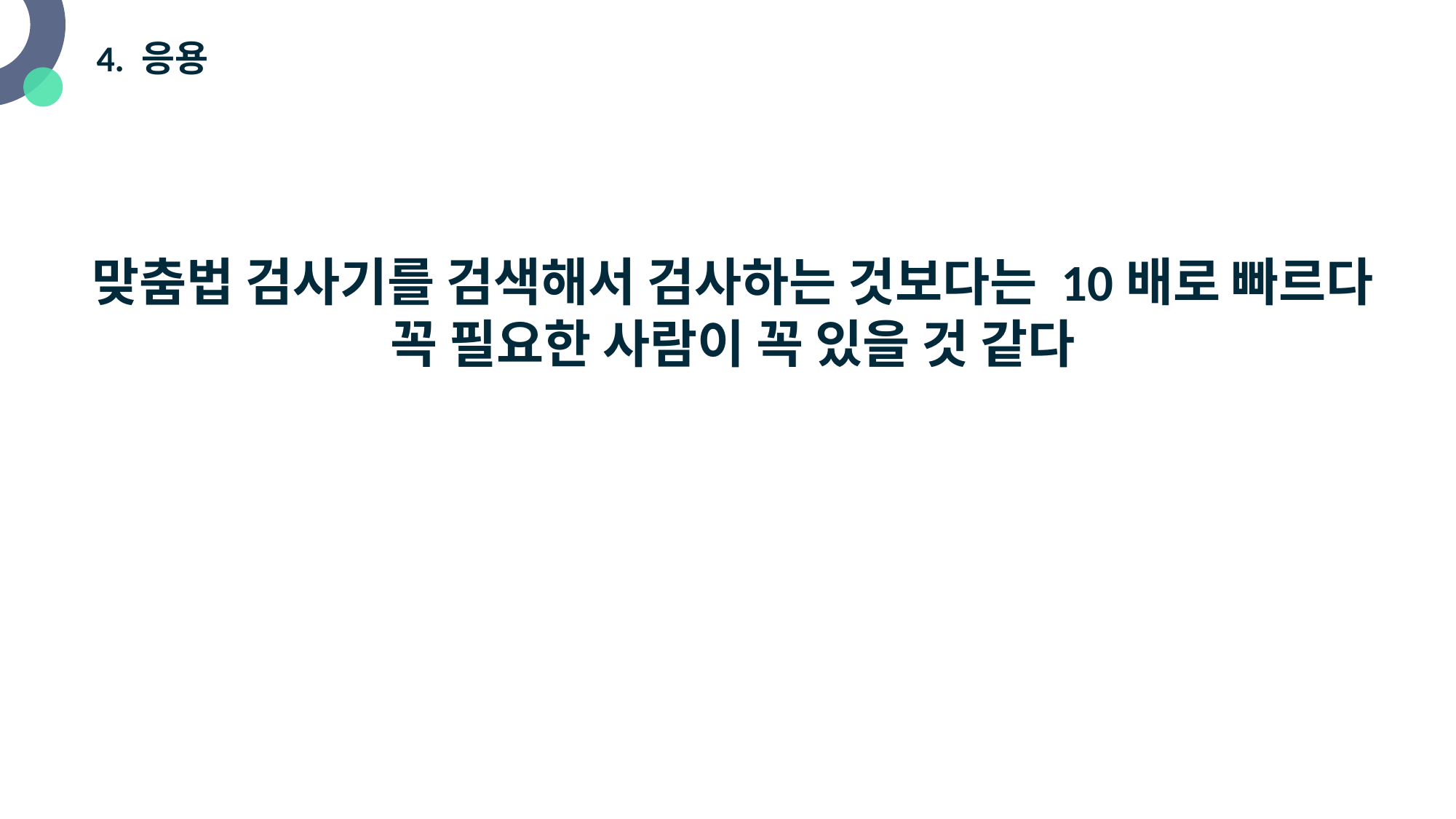

4. 응용

맞춤법 검사기를 검색해서 검사하는 것보다는 10배로 빠르다
꼭 필요한 사람이 꼭 있을 것 같다